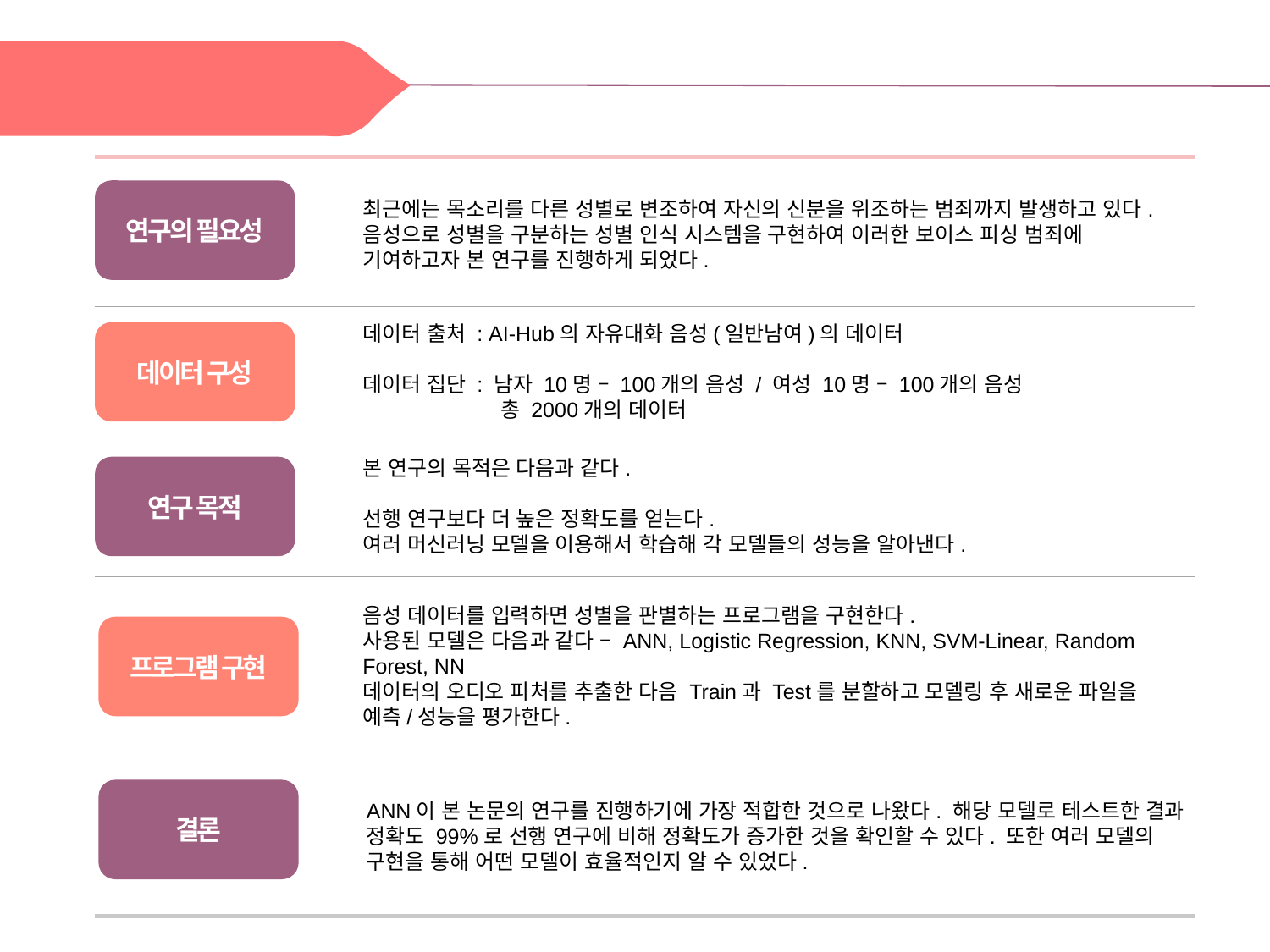

논문  요약
연구의 필요성
최근에는 목소리를 다른 성별로 변조하여 자신의 신분을 위조하는 범죄까지 발생하고 있다. 음성으로 성별을 구분하는 성별 인식 시스템을 구현하여 이러한 보이스 피싱 범죄에 기여하고자 본 연구를 진행하게 되었다.
데이터 출처 : AI-Hub의 자유대화 음성(일반남여)의 데이터

데이터 집단 : 남자 10명 – 100개의 음성 / 여성 10명 – 100개의 음성
	 총 2000개의 데이터
데이터 구성
본 연구의 목적은 다음과 같다.

선행 연구보다 더 높은 정확도를 얻는다.
여러 머신러닝 모델을 이용해서 학습해 각 모델들의 성능을 알아낸다.
연구 목적
음성 데이터를 입력하면 성별을 판별하는 프로그램을 구현한다.
사용된 모델은 다음과 같다 – ANN, Logistic Regression, KNN, SVM-Linear, Random Forest, NN
데이터의 오디오 피처를 추출한 다음 Train과 Test를 분할하고 모델링 후 새로운 파일을 예측/성능을 평가한다.
프로그램 구현
결론
ANN이 본 논문의 연구를 진행하기에 가장 적합한 것으로 나왔다. 해당 모델로 테스트한 결과 정확도 99%로 선행 연구에 비해 정확도가 증가한 것을 확인할 수 있다. 또한 여러 모델의 구현을 통해 어떤 모델이 효율적인지 알 수 있었다.